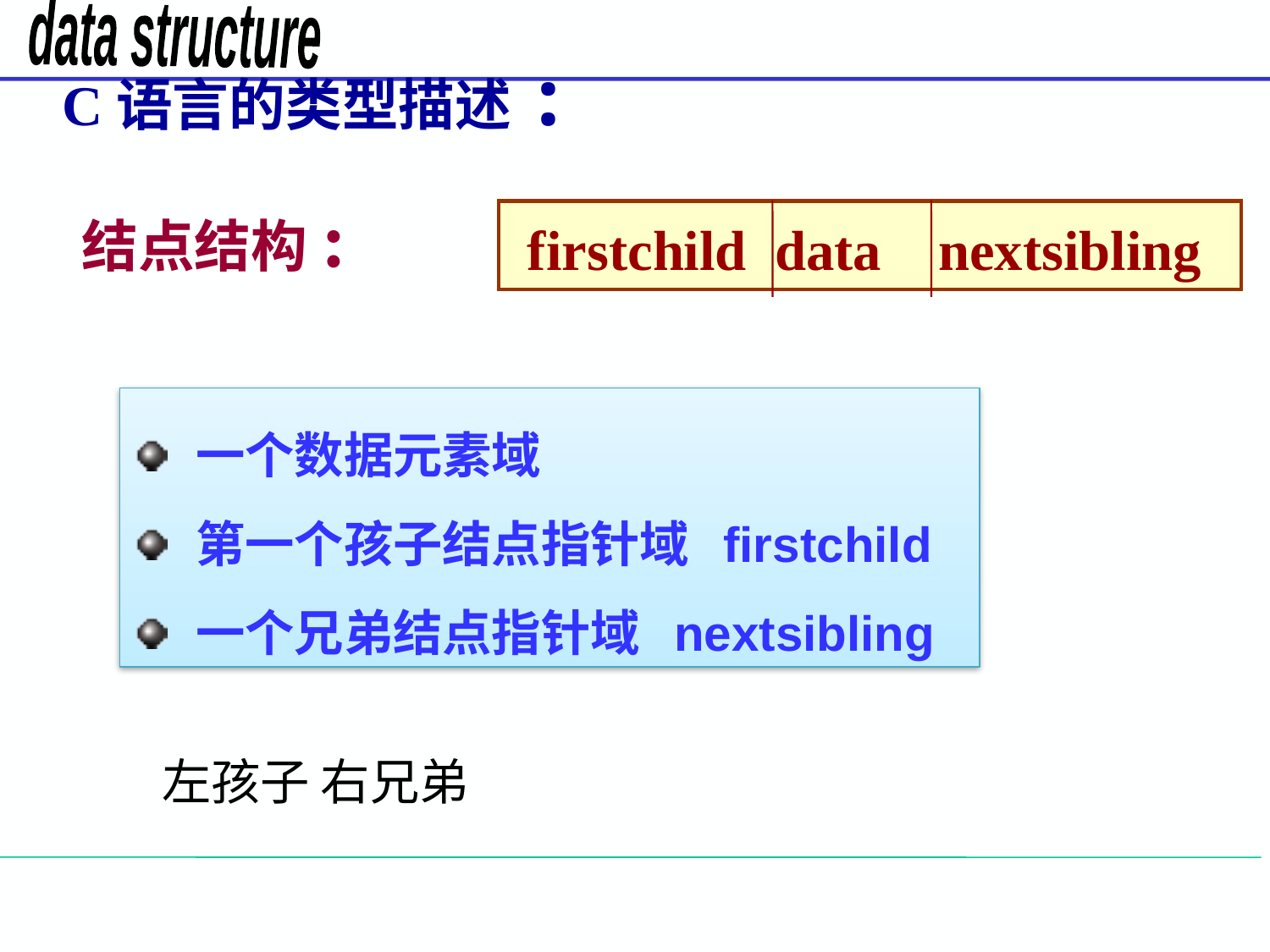

C语言的类型描述:
结点结构:
 firstchild  data    nextsibling

一个数据元素域
第一个孩子结点指针域  firstchild
一个兄弟结点指针域  nextsibling
左孩子 右兄弟